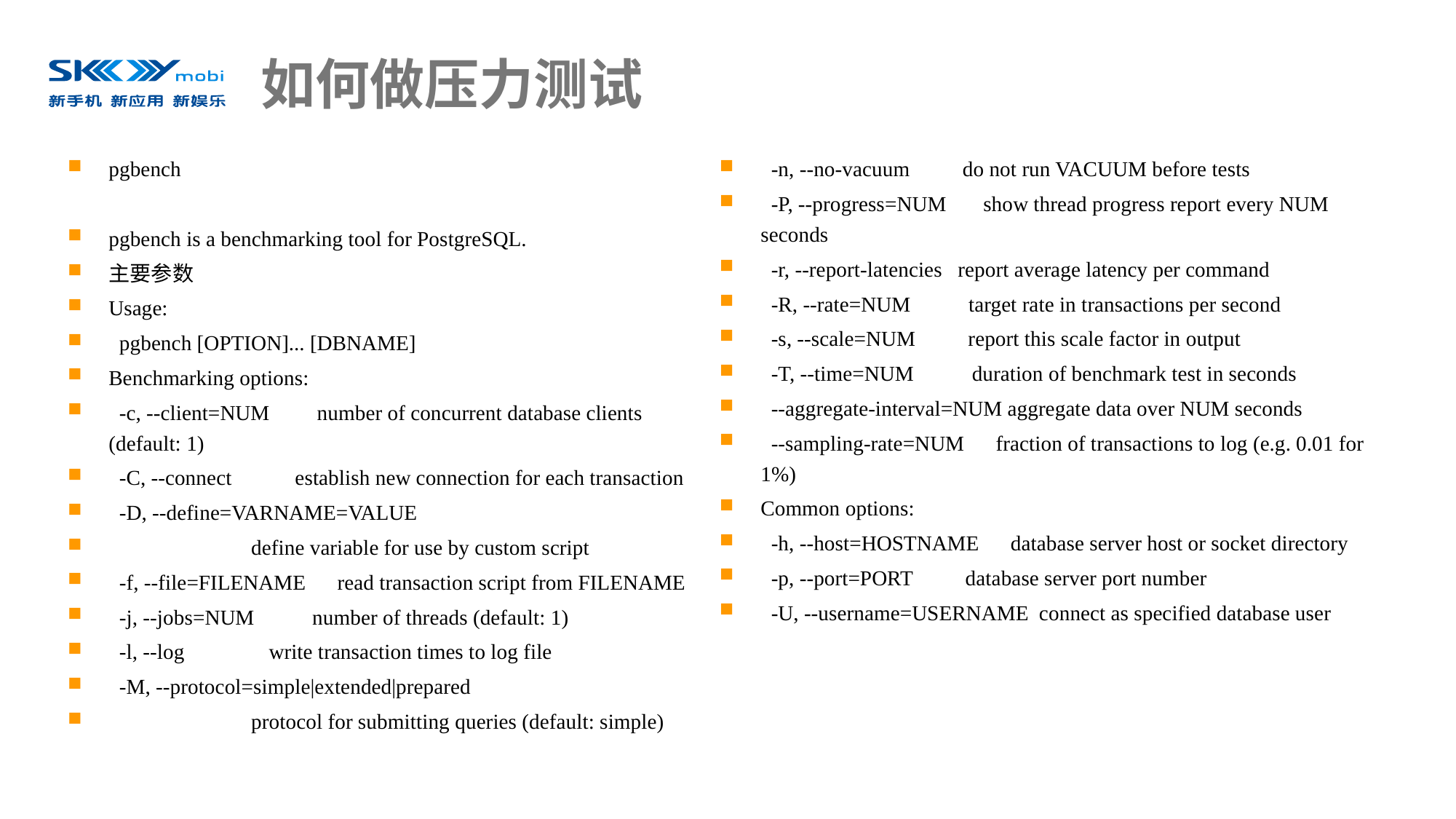

# 如何做压力测试
pgbench

pgbench is a benchmarking tool for PostgreSQL.
主要参数
Usage:
  pgbench [OPTION]... [DBNAME]
Benchmarking options:
  -c, --client=NUM         number of concurrent database clients (default: 1)
  -C, --connect            establish new connection for each transaction
  -D, --define=VARNAME=VALUE
                           define variable for use by custom script
  -f, --file=FILENAME      read transaction script from FILENAME
  -j, --jobs=NUM           number of threads (default: 1)
  -l, --log                write transaction times to log file
  -M, --protocol=simple|extended|prepared
                           protocol for submitting queries (default: simple)
  -n, --no-vacuum          do not run VACUUM before tests
  -P, --progress=NUM       show thread progress report every NUM seconds
  -r, --report-latencies   report average latency per command
  -R, --rate=NUM           target rate in transactions per second
  -s, --scale=NUM          report this scale factor in output
  -T, --time=NUM           duration of benchmark test in seconds
  --aggregate-interval=NUM aggregate data over NUM seconds
  --sampling-rate=NUM      fraction of transactions to log (e.g. 0.01 for 1%)
Common options:
  -h, --host=HOSTNAME      database server host or socket directory
  -p, --port=PORT          database server port number
  -U, --username=USERNAME  connect as specified database user